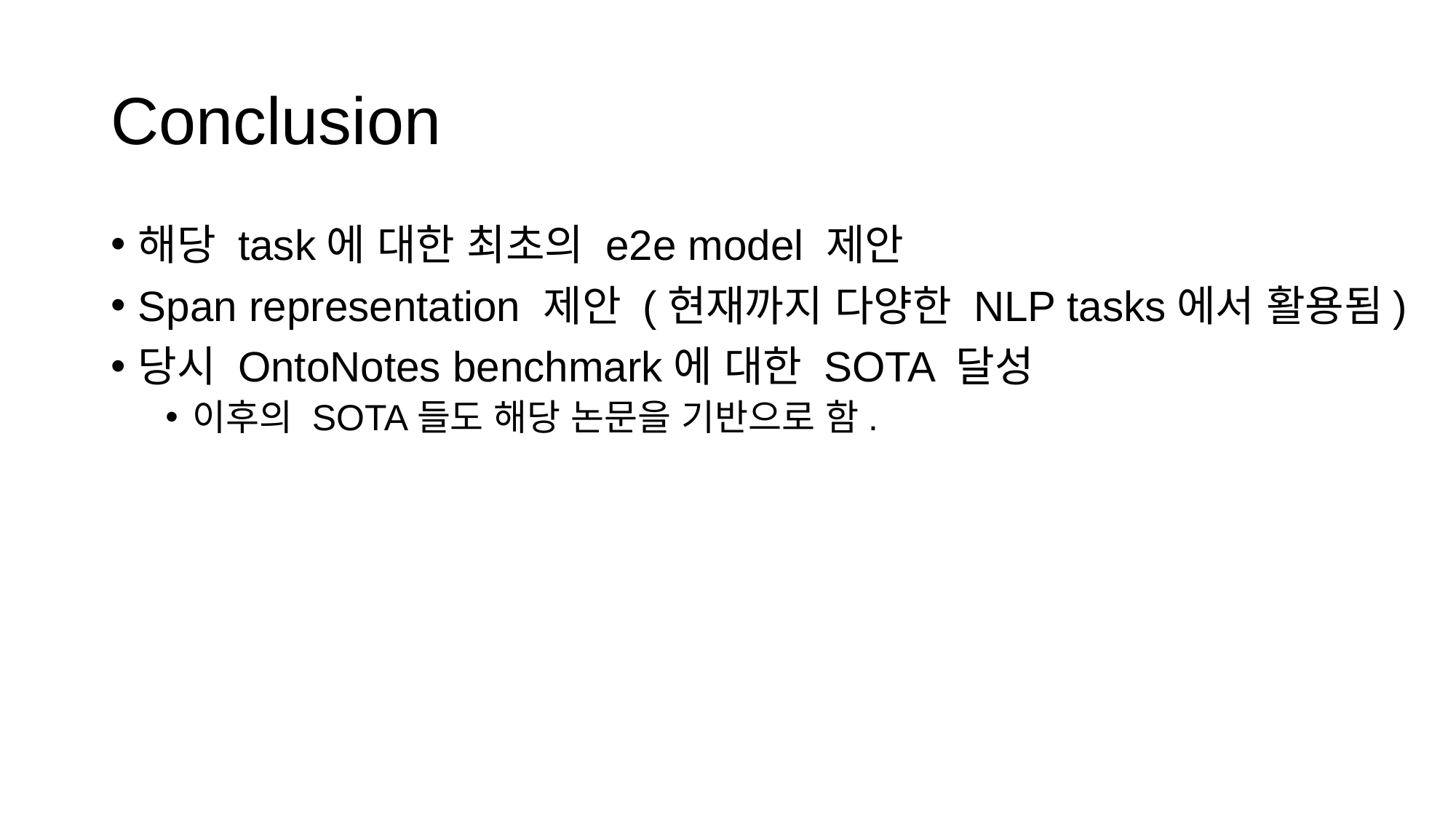

# Conclusion
해당 task에 대한 최초의 e2e model 제안
Span representation 제안 (현재까지 다양한 NLP tasks에서 활용됨)
당시 OntoNotes benchmark에 대한 SOTA 달성
이후의 SOTA들도 해당 논문을 기반으로 함.